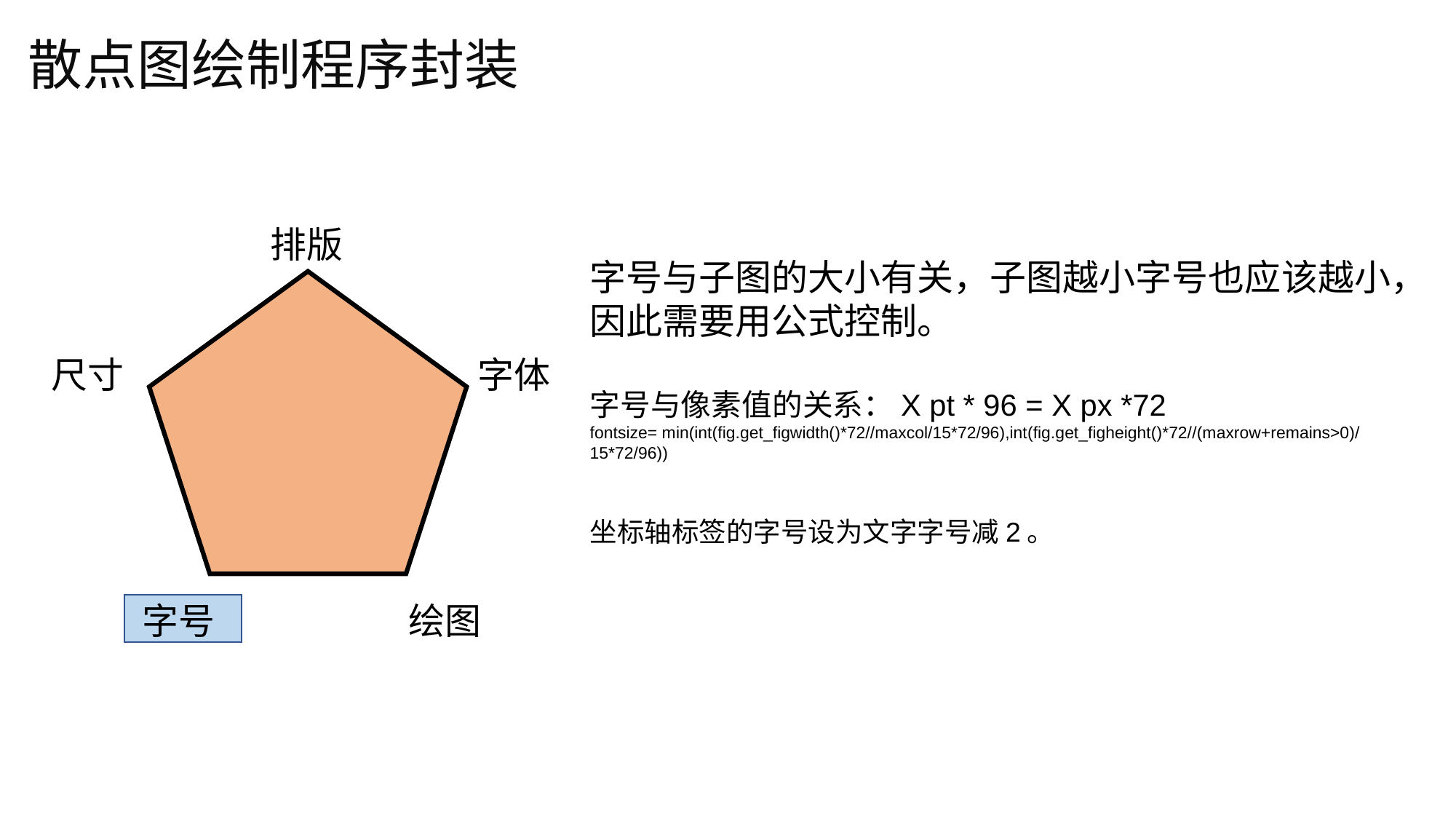

散点图绘制程序封装

排版
字号与子图的大小有关，子图越小字号也应该越小，因此需要用公式控制。

字号与像素值的关系：X pt * 96 = X px *72
fontsize= min(int(fig.get_figwidth()*72//maxcol/15*72/96),int(fig.get_figheight()*72//(maxrow+remains>0)/15*72/96))

坐标轴标签的字号设为文字字号减2。

字体
尺寸
绘图
字号